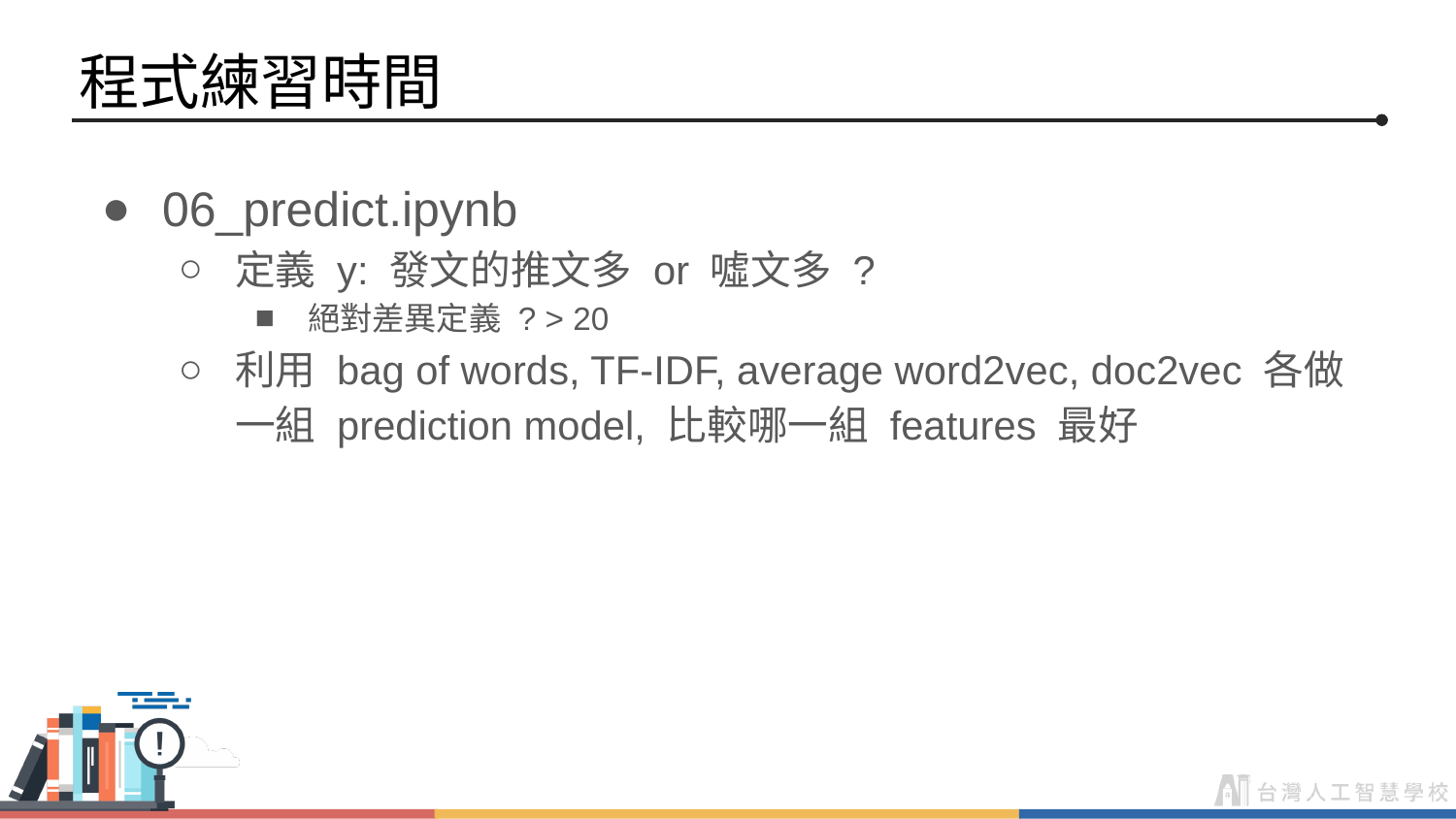

# 程式練習時間
06_predict.ipynb
定義 y: 發文的推文多 or 噓文多 ?
絕對差異定義 ? > 20
利用 bag of words, TF-IDF, average word2vec, doc2vec 各做一組 prediction model, 比較哪一組 features 最好